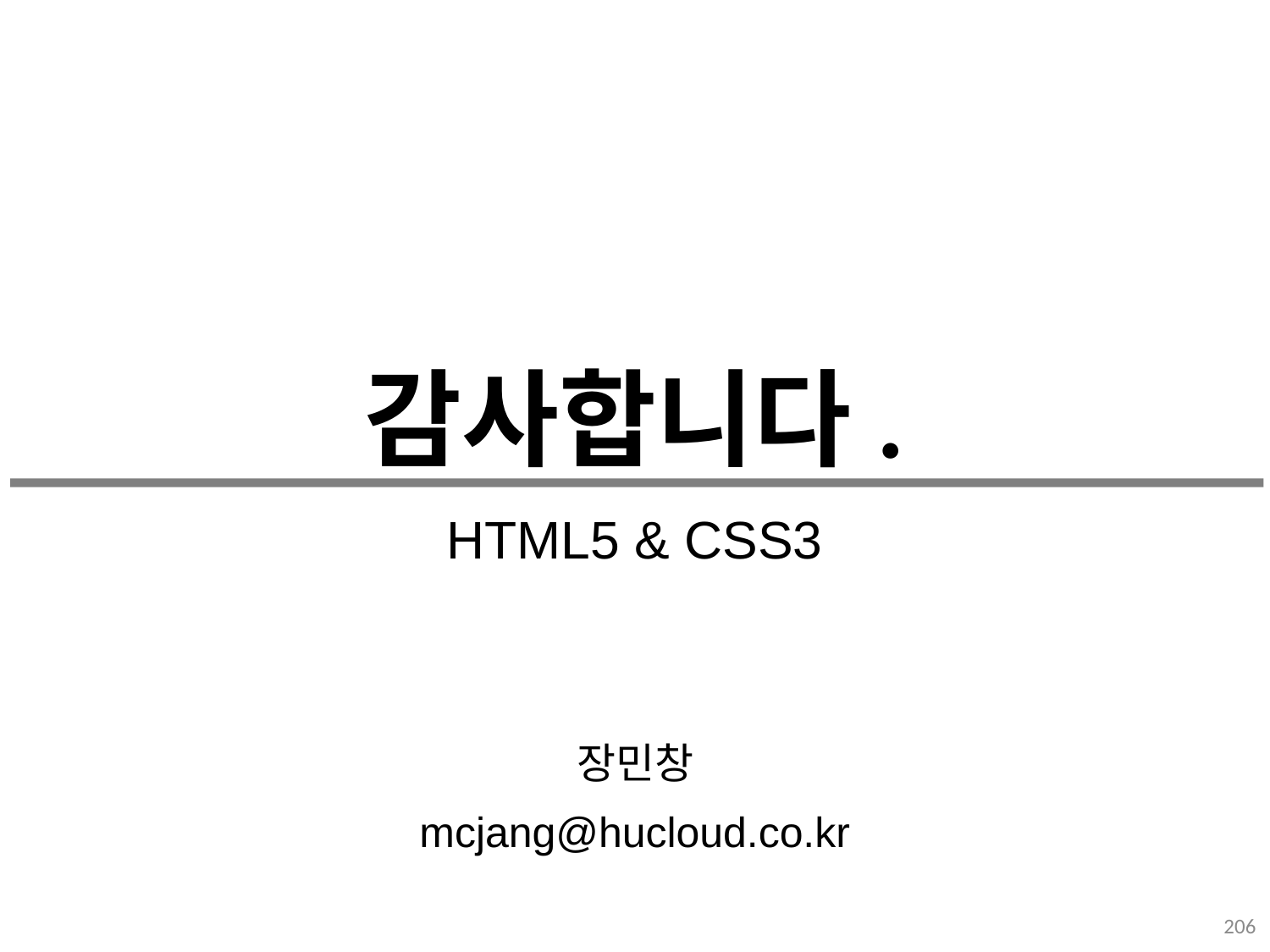

# 감사합니다.

HTML5 & CSS3

장민창
mcjang@hucloud.co.kr
206